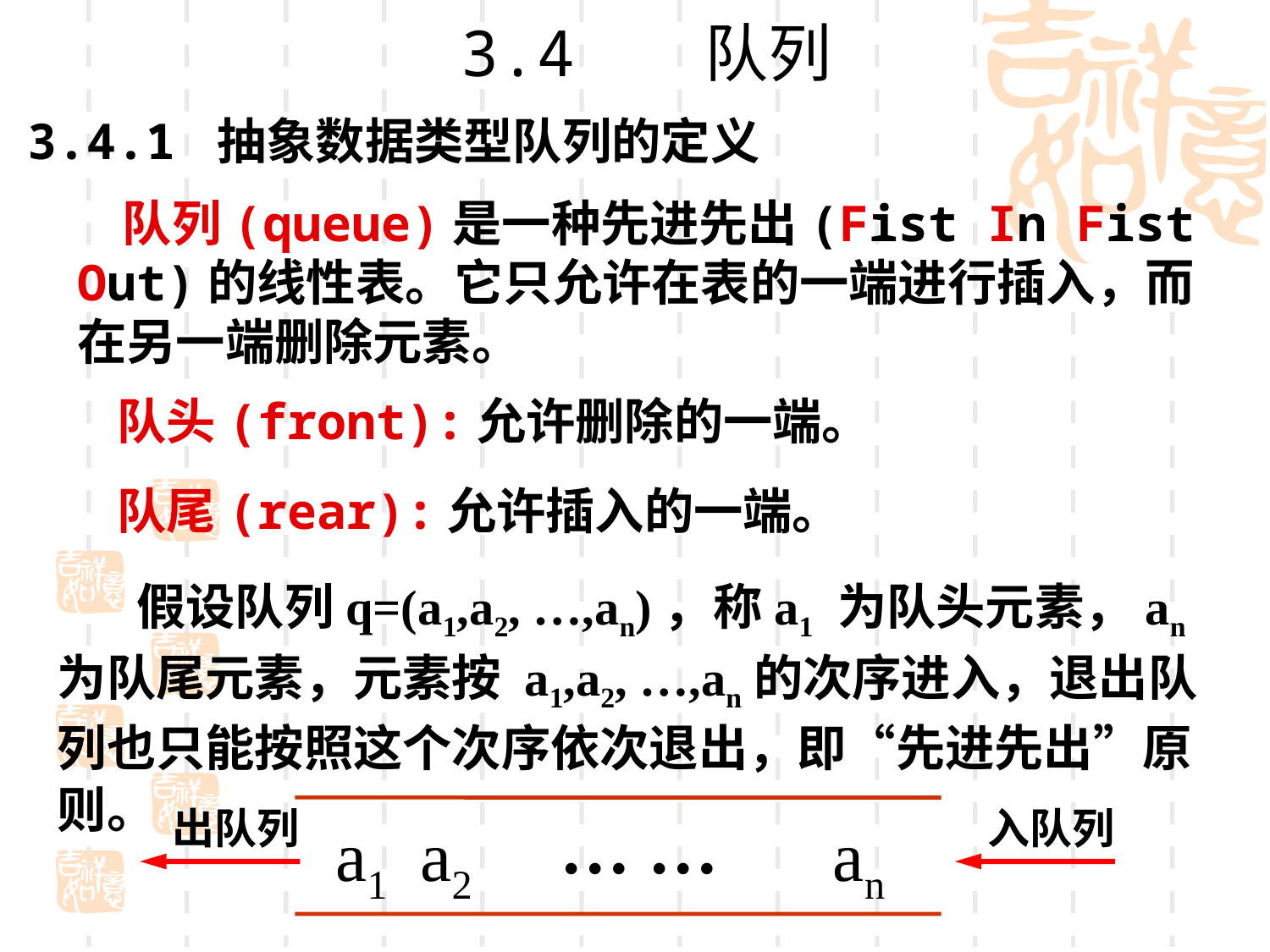

3.4   队列
3.4.1 抽象数据类型队列的定义
   队列(queue)是一种先进先出(Fist In Fist Out)的线性表。它只允许在表的一端进行插入，而在另一端删除元素。
队头(front):允许删除的一端。
队尾(rear):允许插入的一端。
      假设队列q=(a1,a2, …,an)，称a1 为队头元素，an 为队尾元素，元素按 a1,a2, …,an的次序进入，退出队列也只能按照这个次序依次退出，即“先进先出”原则。

出队列

入队列

… …
a1
a2
an